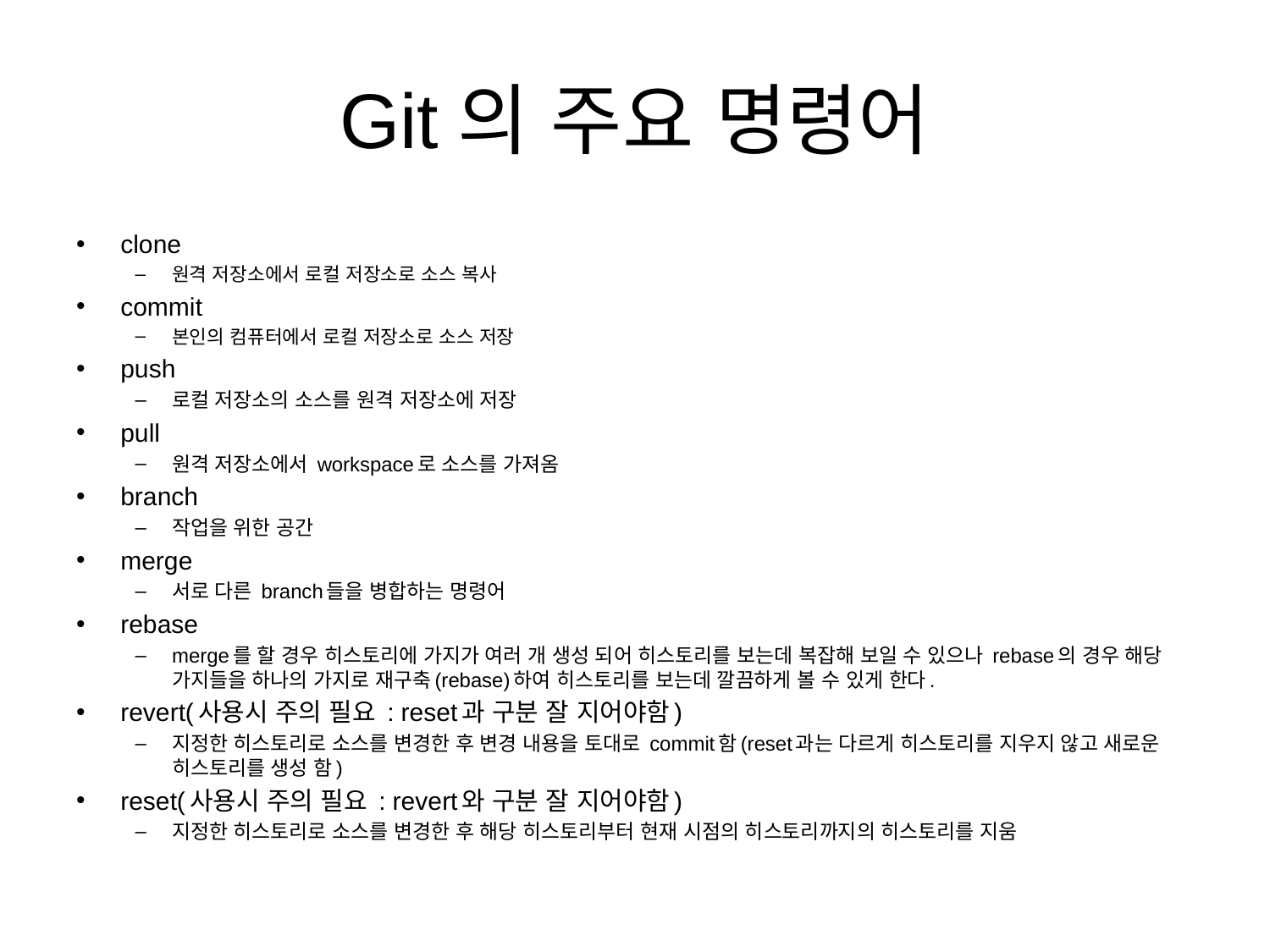

# Git의 주요 명령어
clone
원격 저장소에서 로컬 저장소로 소스 복사
commit
본인의 컴퓨터에서 로컬 저장소로 소스 저장
push
로컬 저장소의 소스를 원격 저장소에 저장
pull
원격 저장소에서 workspace로 소스를 가져옴
branch
작업을 위한 공간
merge
서로 다른 branch들을 병합하는 명령어
rebase
merge를 할 경우 히스토리에 가지가 여러 개 생성 되어 히스토리를 보는데 복잡해 보일 수 있으나 rebase의 경우 해당 가지들을 하나의 가지로 재구축(rebase)하여 히스토리를 보는데 깔끔하게 볼 수 있게 한다.
revert(사용시 주의 필요 : reset과 구분 잘 지어야함)
지정한 히스토리로 소스를 변경한 후 변경 내용을 토대로 commit함(reset과는 다르게 히스토리를 지우지 않고 새로운 히스토리를 생성 함)
reset(사용시 주의 필요 : revert와 구분 잘 지어야함)
지정한 히스토리로 소스를 변경한 후 해당 히스토리부터 현재 시점의 히스토리까지의 히스토리를 지움